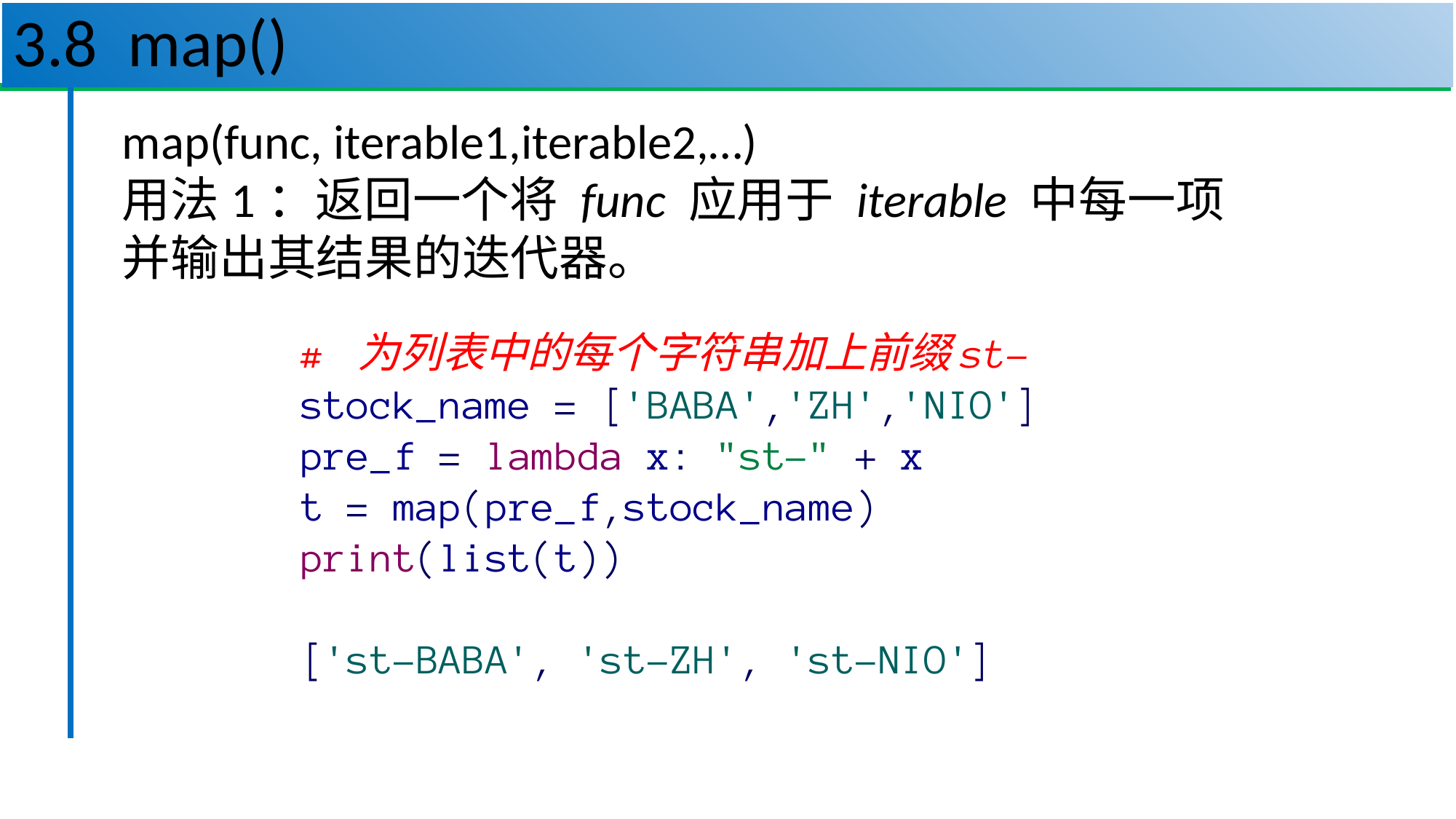

# 3.8  map()
38
map(func, iterable1,iterable2,…)
用法1：返回一个将 func 应用于 iterable 中每一项并输出其结果的迭代器。
# 为列表中的每个字符串加上前缀st-
stock_name = ['BABA','ZH','NIO']
pre_f = lambda x: "st-" + x
t = map(pre_f,stock_name)
print(list(t))

['st-BABA', 'st-ZH', 'st-NIO']